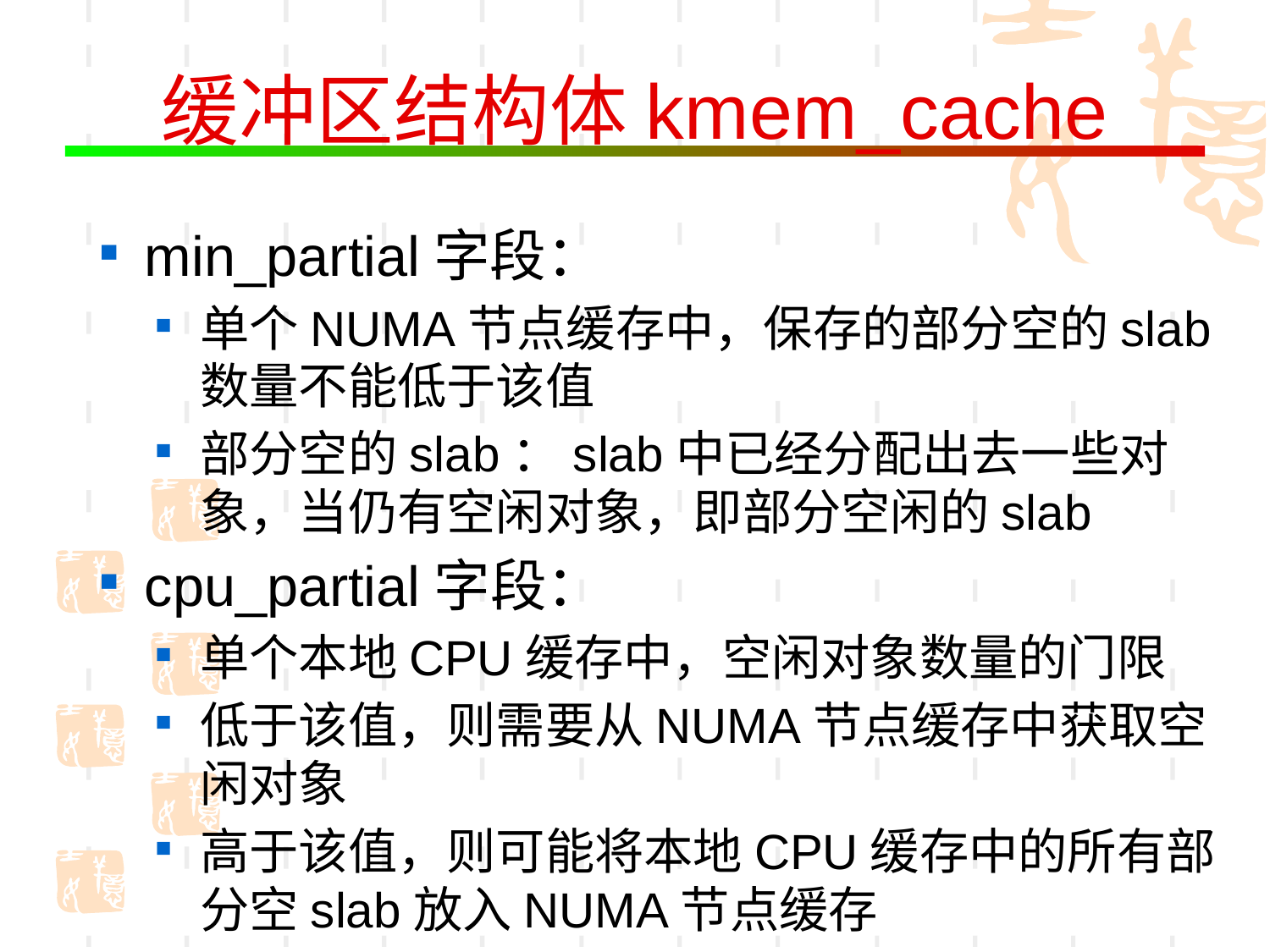

# 缓冲区结构体kmem_cache
min_partial字段：
单个NUMA节点缓存中，保存的部分空的slab数量不能低于该值
部分空的slab：slab中已经分配出去一些对象，当仍有空闲对象，即部分空闲的slab
cpu_partial字段：
单个本地CPU缓存中，空闲对象数量的门限
低于该值，则需要从NUMA节点缓存中获取空闲对象
高于该值，则可能将本地CPU缓存中的所有部分空slab放入NUMA节点缓存